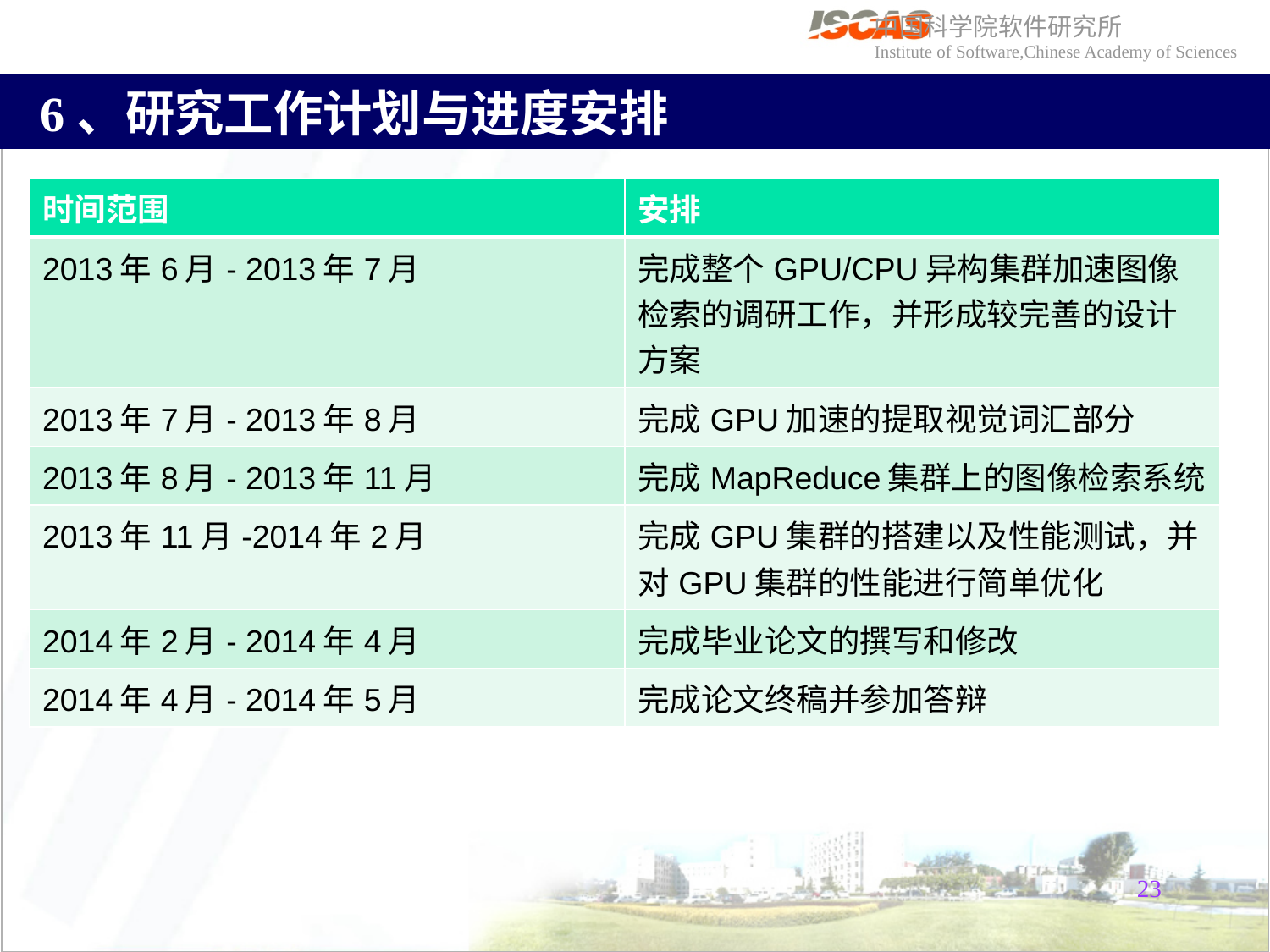

# 6、研究工作计划与进度安排
| 时间范围 | 安排 |
| --- | --- |
| 2013年6月- 2013年7月 | 完成整个GPU/CPU异构集群加速图像检索的调研工作，并形成较完善的设计方案 |
| 2013年7月- 2013年8月 | 完成GPU加速的提取视觉词汇部分 |
| 2013年8月- 2013年11月 | 完成MapReduce集群上的图像检索系统 |
| 2013年11月-2014年2月 | 完成GPU集群的搭建以及性能测试，并对GPU集群的性能进行简单优化 |
| 2014年2月- 2014年4月 | 完成毕业论文的撰写和修改 |
| 2014年4月- 2014年5月 | 完成论文终稿并参加答辩 |
23